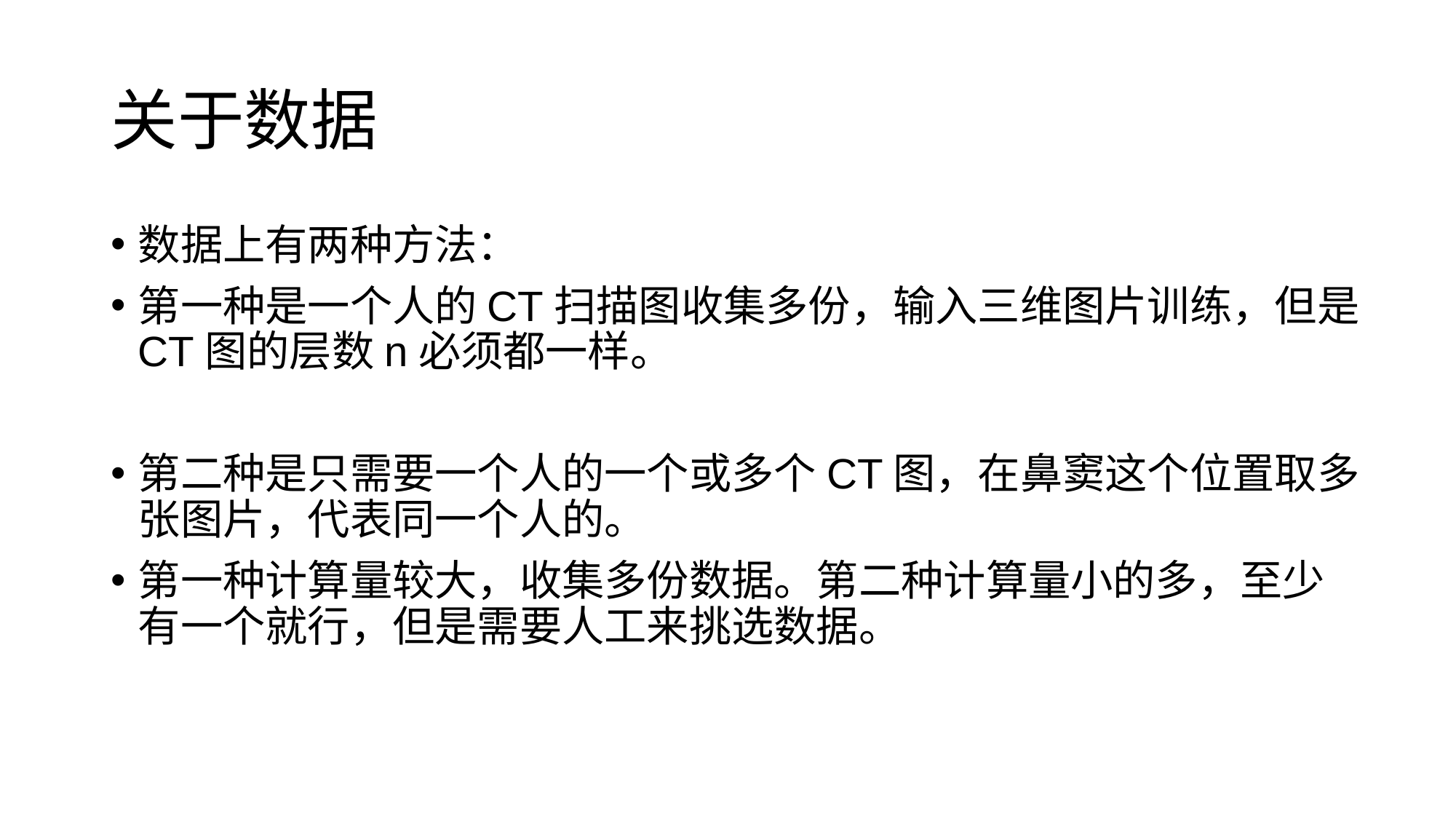

# 关于数据
数据上有两种方法：
第一种是一个人的CT扫描图收集多份，输入三维图片训练，但是CT图的层数n必须都一样。

第二种是只需要一个人的一个或多个CT图，在鼻窦这个位置取多张图片，代表同一个人的。
第一种计算量较大，收集多份数据。第二种计算量小的多，至少有一个就行，但是需要人工来挑选数据。